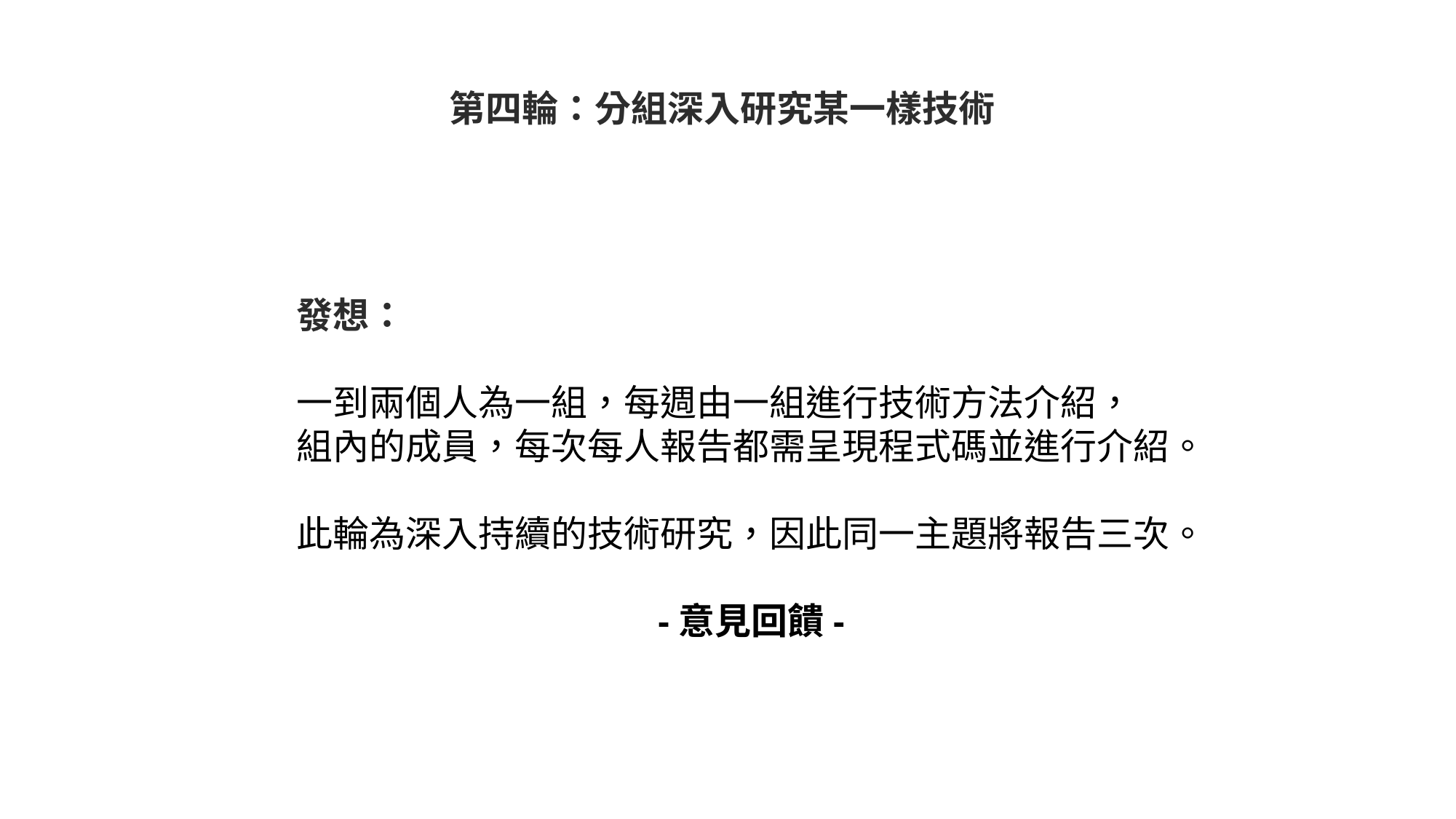

第四輪：分組深入研究某一樣技術
發想：

一到兩個人為一組，每週由一組進行技術方法介紹，
組內的成員，每次每人報告都需呈現程式碼並進行介紹。

此輪為深入持續的技術研究，因此同一主題將報告三次。

-意見回饋-